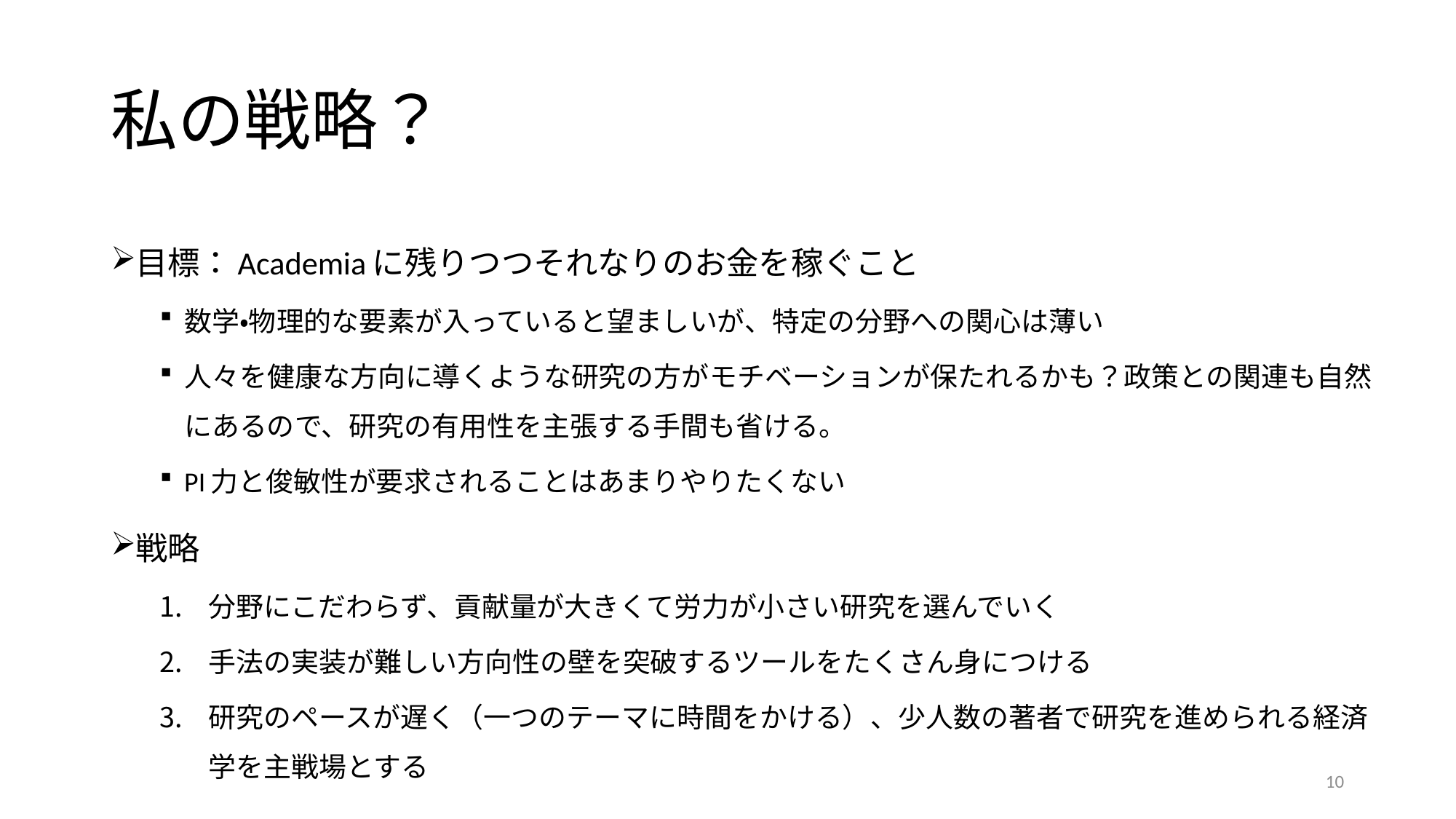

# 私の戦略？
目標：Academiaに残りつつそれなりのお金を稼ぐこと
数学・物理的な要素が入っていると望ましいが、特定の分野への関心は薄い
人々を健康な方向に導くような研究の方がモチベーションが保たれるかも？政策との関連も自然にあるので、研究の有用性を主張する手間も省ける。
PI力と俊敏性が要求されることはあまりやりたくない
戦略
分野にこだわらず、貢献量が大きくて労力が小さい研究を選んでいく
手法の実装が難しい方向性の壁を突破するツールをたくさん身につける
研究のペースが遅く（一つのテーマに時間をかける）、少人数の著者で研究を進められる経済学を主戦場とする

10